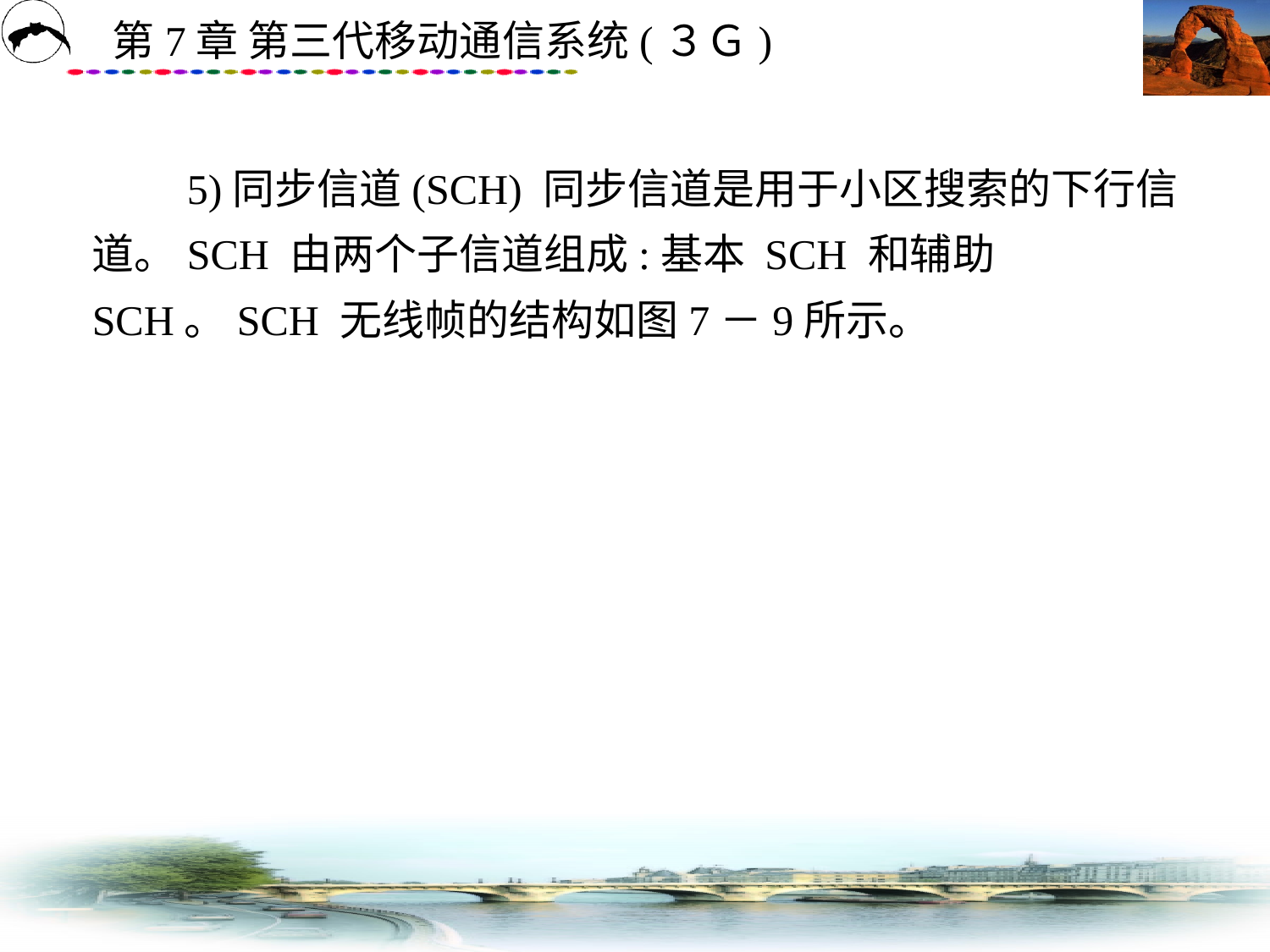

# 5)同步信道(SCH) 同步信道是用于小区搜索的下行信道。SCH 由两个子信道组成:基本 SCH 和辅助 SCH。SCH 无线帧的结构如图7－9所示。